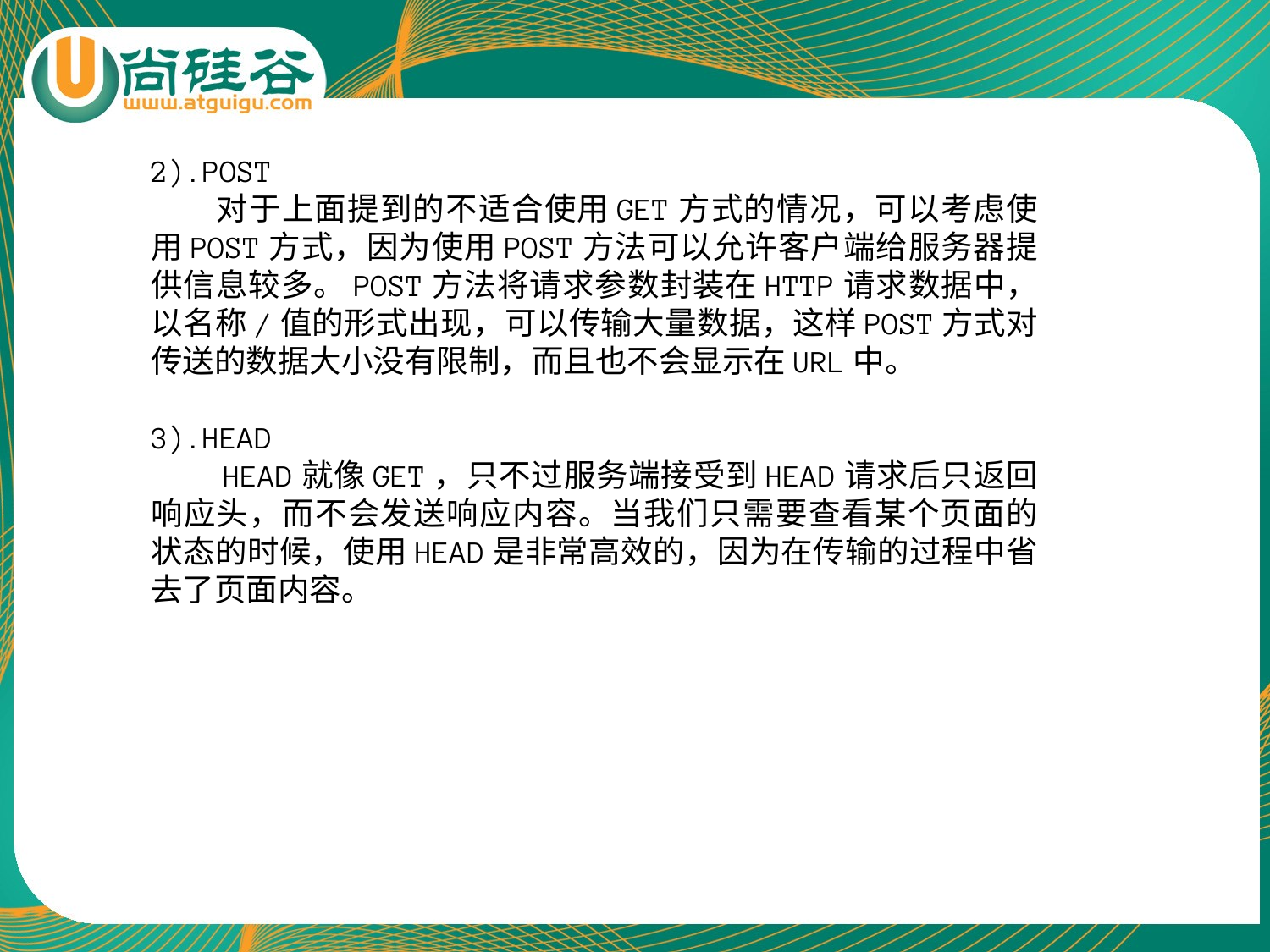

2).POST
　　对于上面提到的不适合使用GET方式的情况，可以考虑使用POST方式，因为使用POST方法可以允许客户端给服务器提供信息较多。POST方法将请求参数封装在HTTP请求数据中，以名称/值的形式出现，可以传输大量数据，这样POST方式对传送的数据大小没有限制，而且也不会显示在URL中。

3).HEAD
　　HEAD就像GET，只不过服务端接受到HEAD请求后只返回响应头，而不会发送响应内容。当我们只需要查看某个页面的状态的时候，使用HEAD是非常高效的，因为在传输的过程中省去了页面内容。